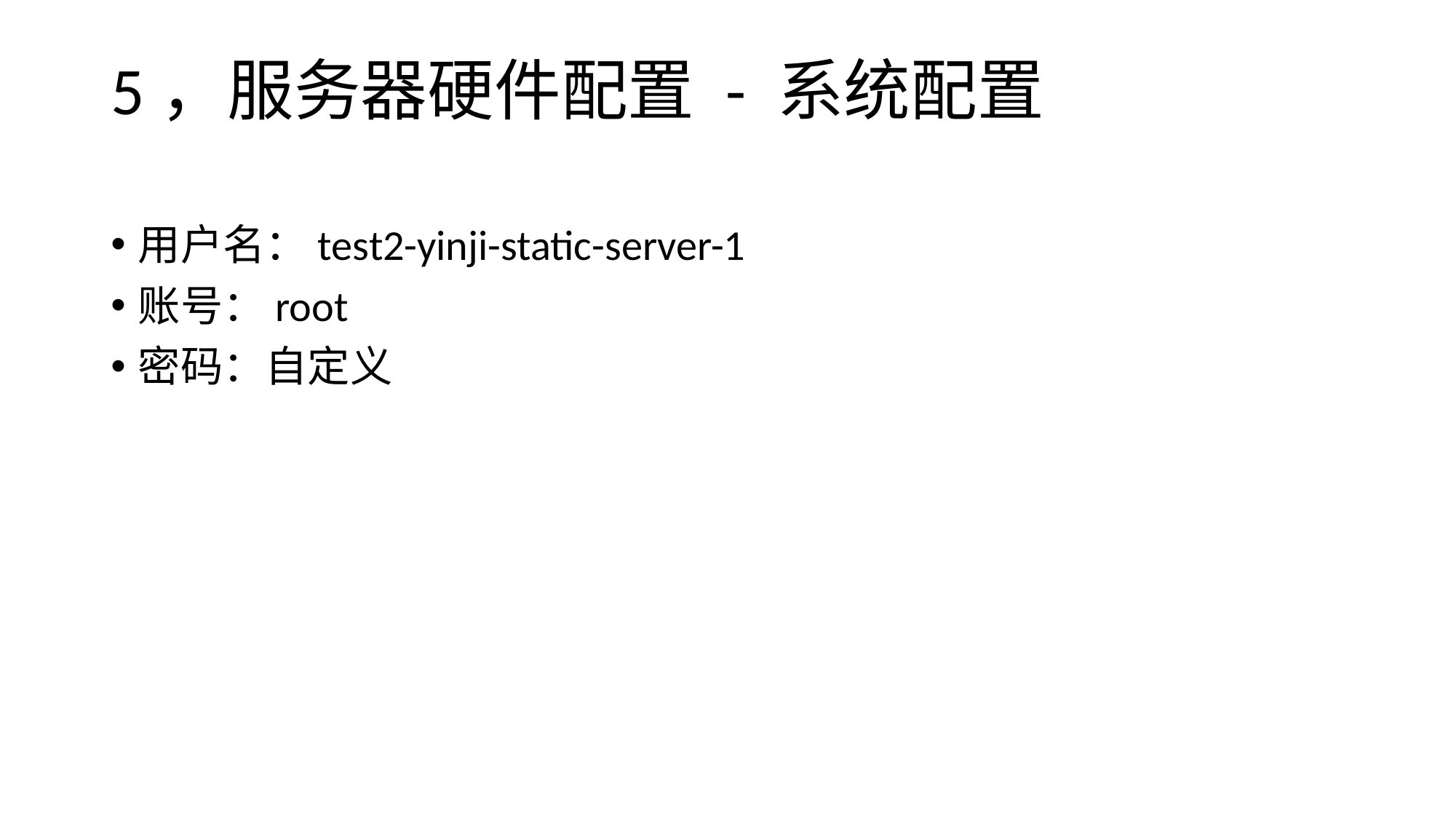

# 5，服务器硬件配置 - 系统配置
用户名：test2-yinji-static-server-1
账号：root
密码：自定义